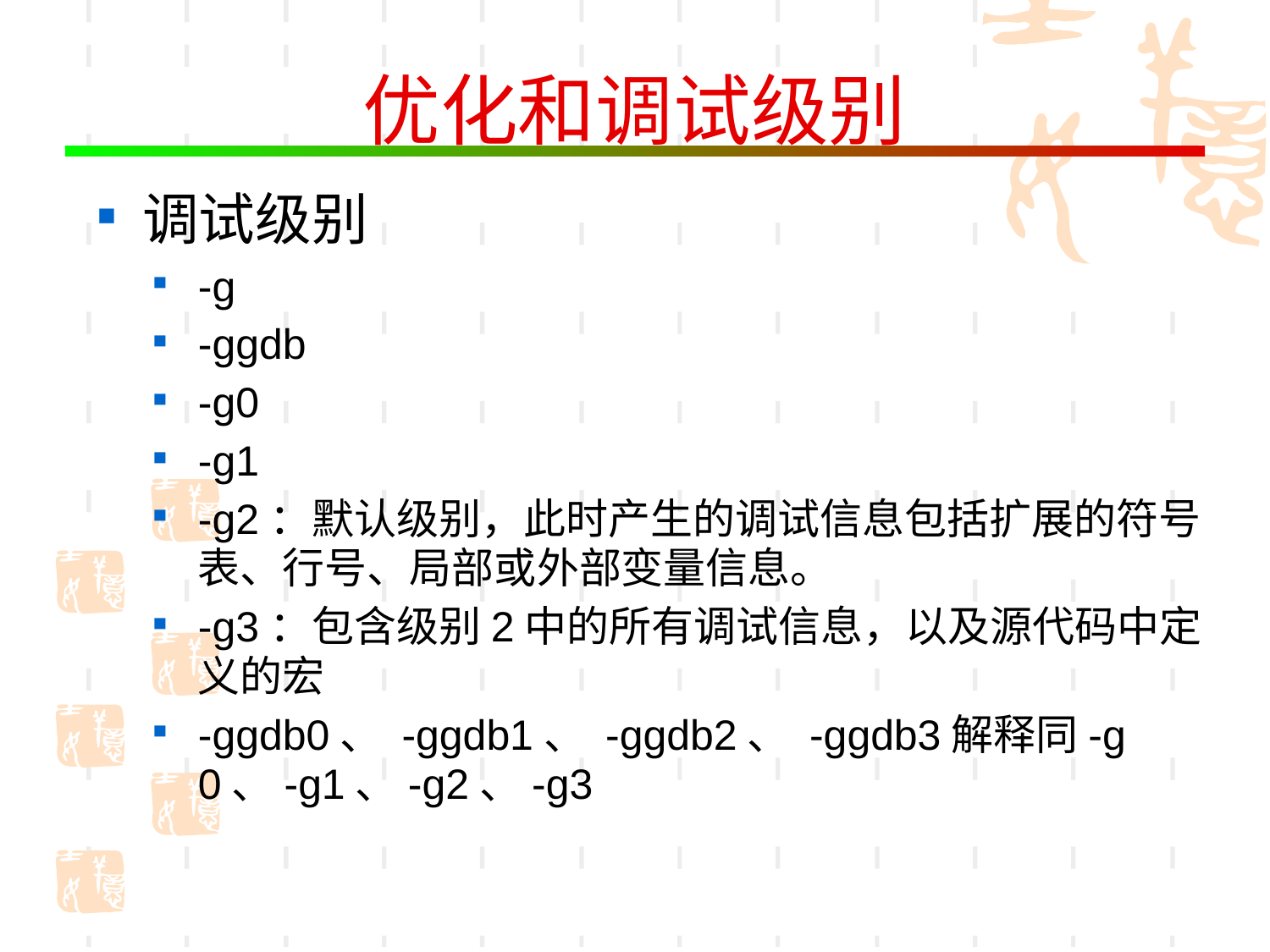

# 优化和调试级别
调试级别
-g
-ggdb
-g0
-g1
-g2：默认级别，此时产生的调试信息包括扩展的符号表、行号、局部或外部变量信息。
-g3：包含级别2中的所有调试信息，以及源代码中定义的宏
-ggdb0、 -ggdb1、 -ggdb2、 -ggdb3解释同-g0、-g1、-g2、-g3